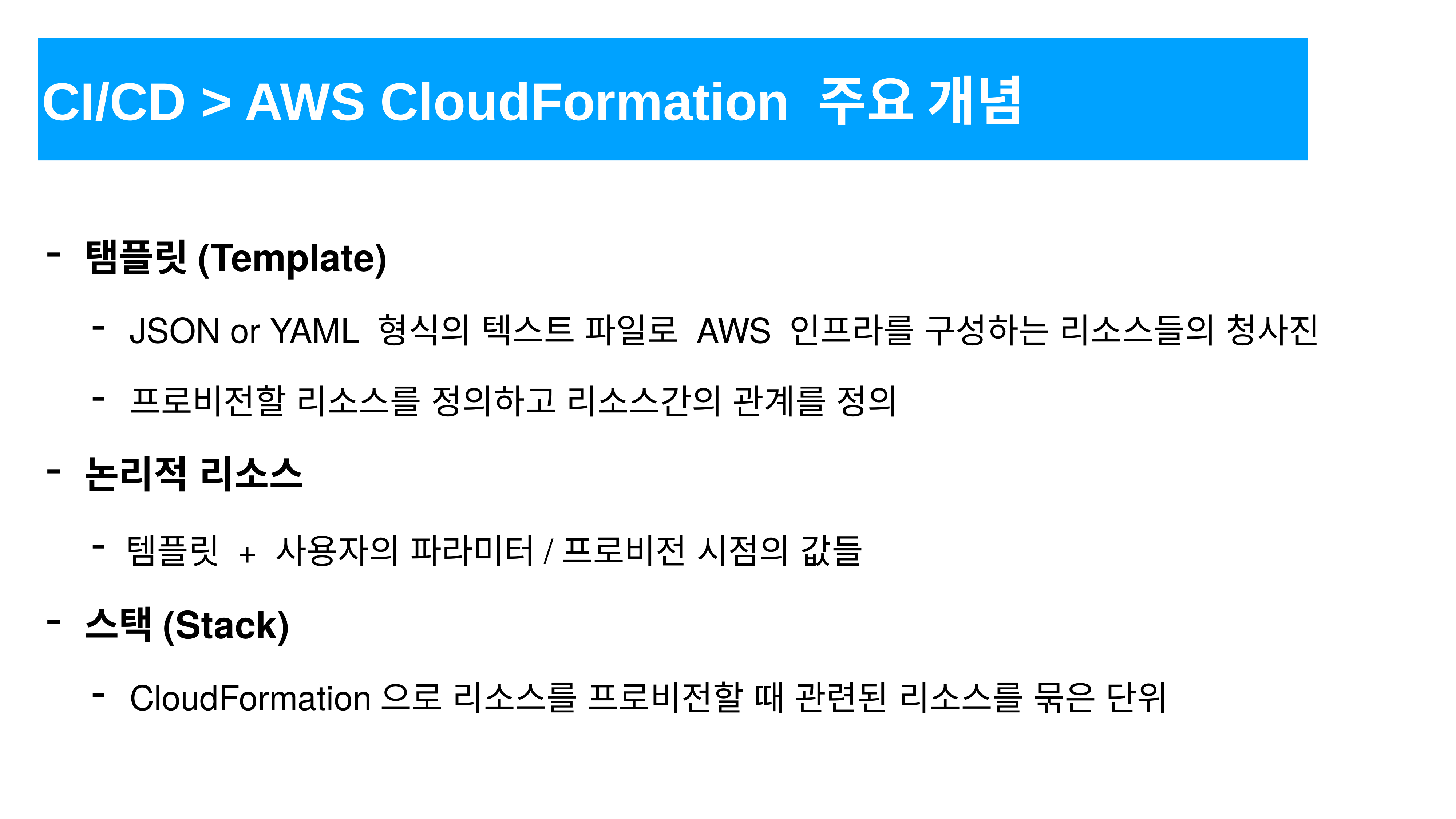

CI/CD > AWS CloudFormation 주요 개념
탬플릿(Template)
JSON or YAML 형식의 텍스트 파일로 AWS 인프라를 구성하는 리소스들의 청사진
프로비전할 리소스를 정의하고 리소스간의 관계를 정의
논리적 리소스
템플릿 + 사용자의 파라미터/프로비전 시점의 값들
스택(Stack)
CloudFormation으로 리소스를 프로비전할 때 관련된 리소스를 묶은 단위